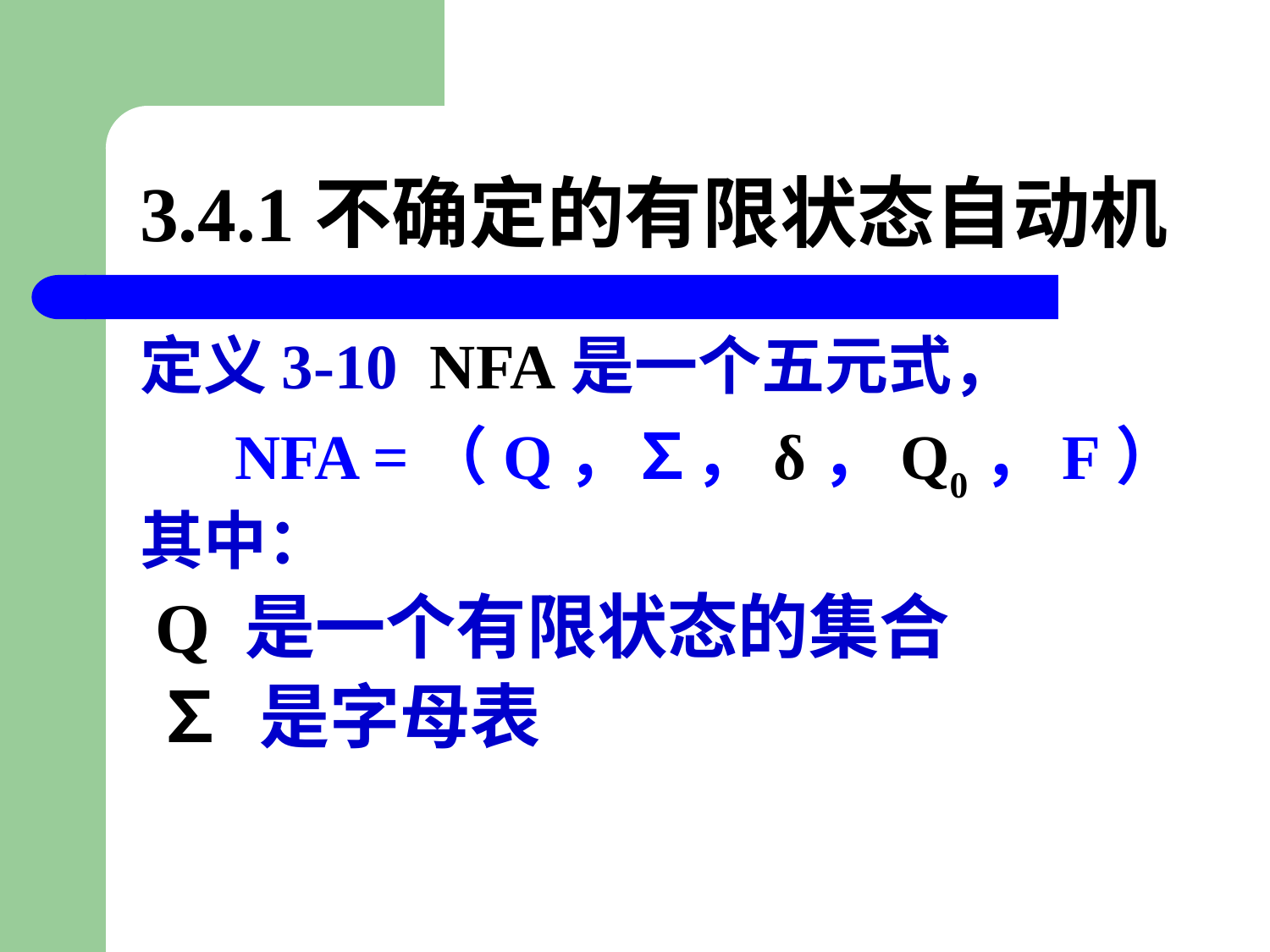

# 3.4.1不确定的有限状态自动机
定义3-10  NFA是一个五元式，
      NFA =（Q，∑，δ，Q0，F）
其中：
 Q 是一个有限状态的集合
 ∑ 是字母表